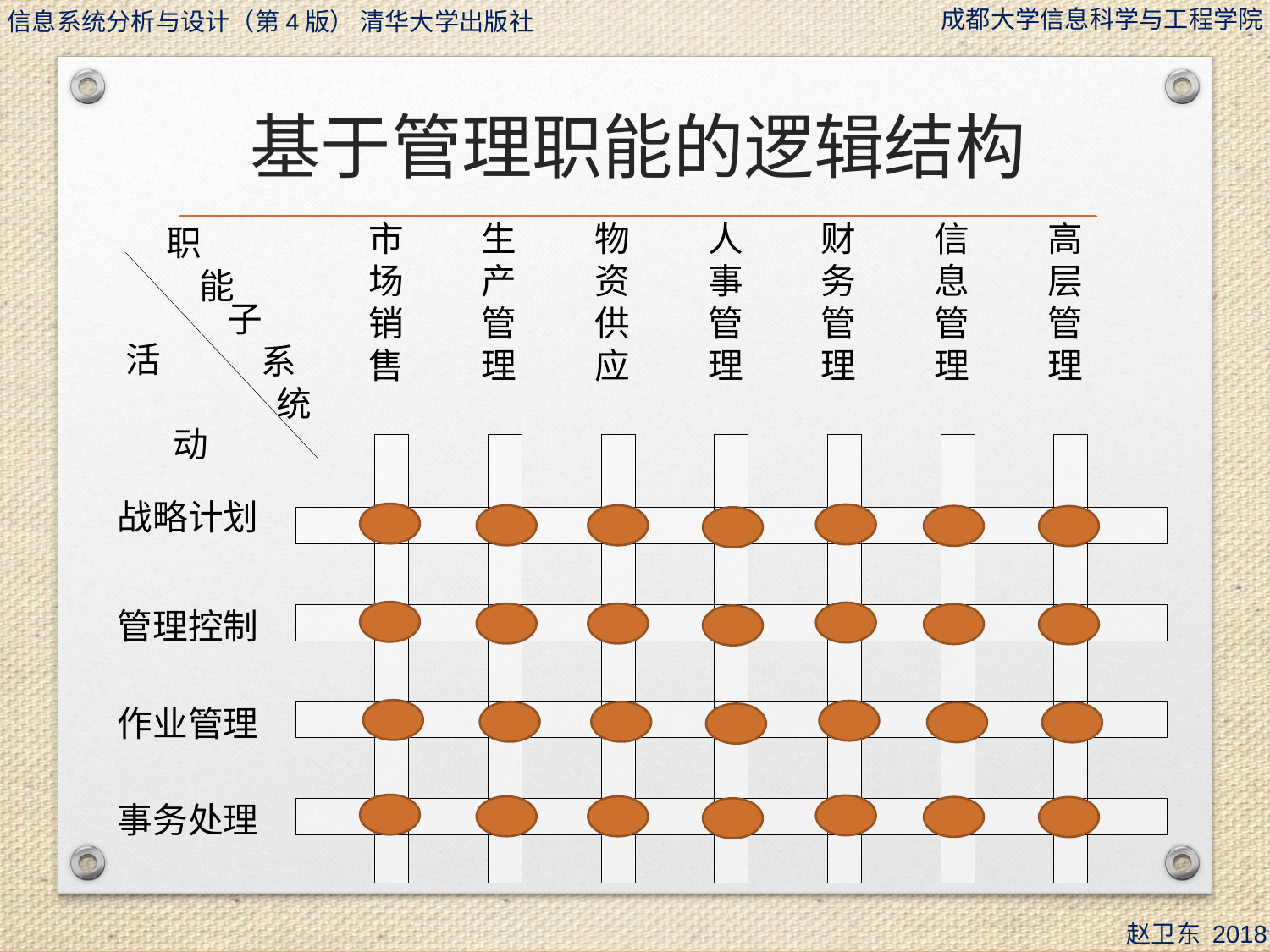

# 基于管理职能的逻辑结构
市
场
销
售
生
产
管
理
物
资
供
应
人
事
管
理
财
务
管
理
信
息
管
理
高
层
管
理
职
能

子
系
   统
活

     动

战略计划

管理控制

作业管理

事务处理